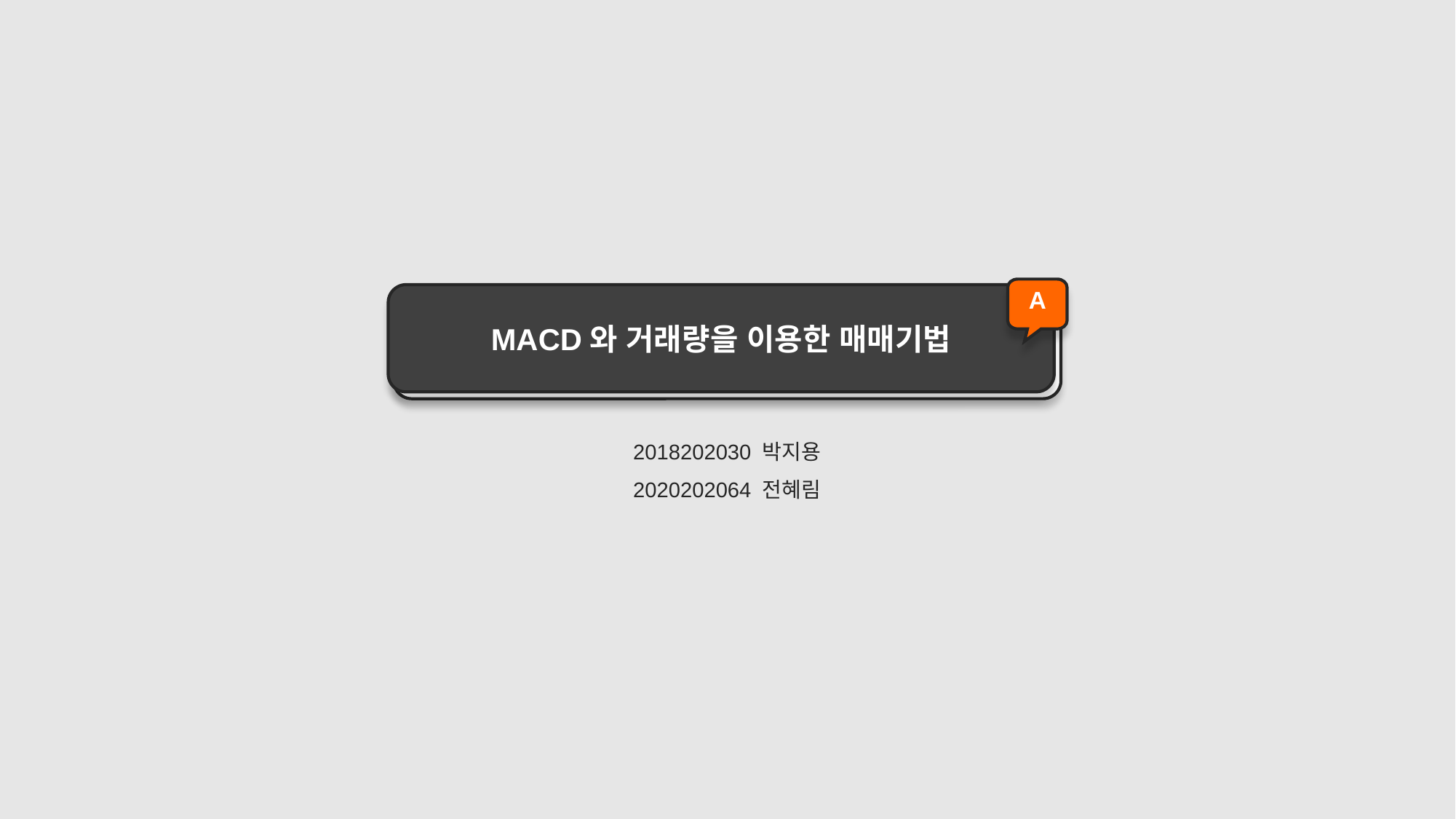

A
MACD와 거래량을 이용한 매매기법
PPT
2018202030 박지용
2020202064 전혜림